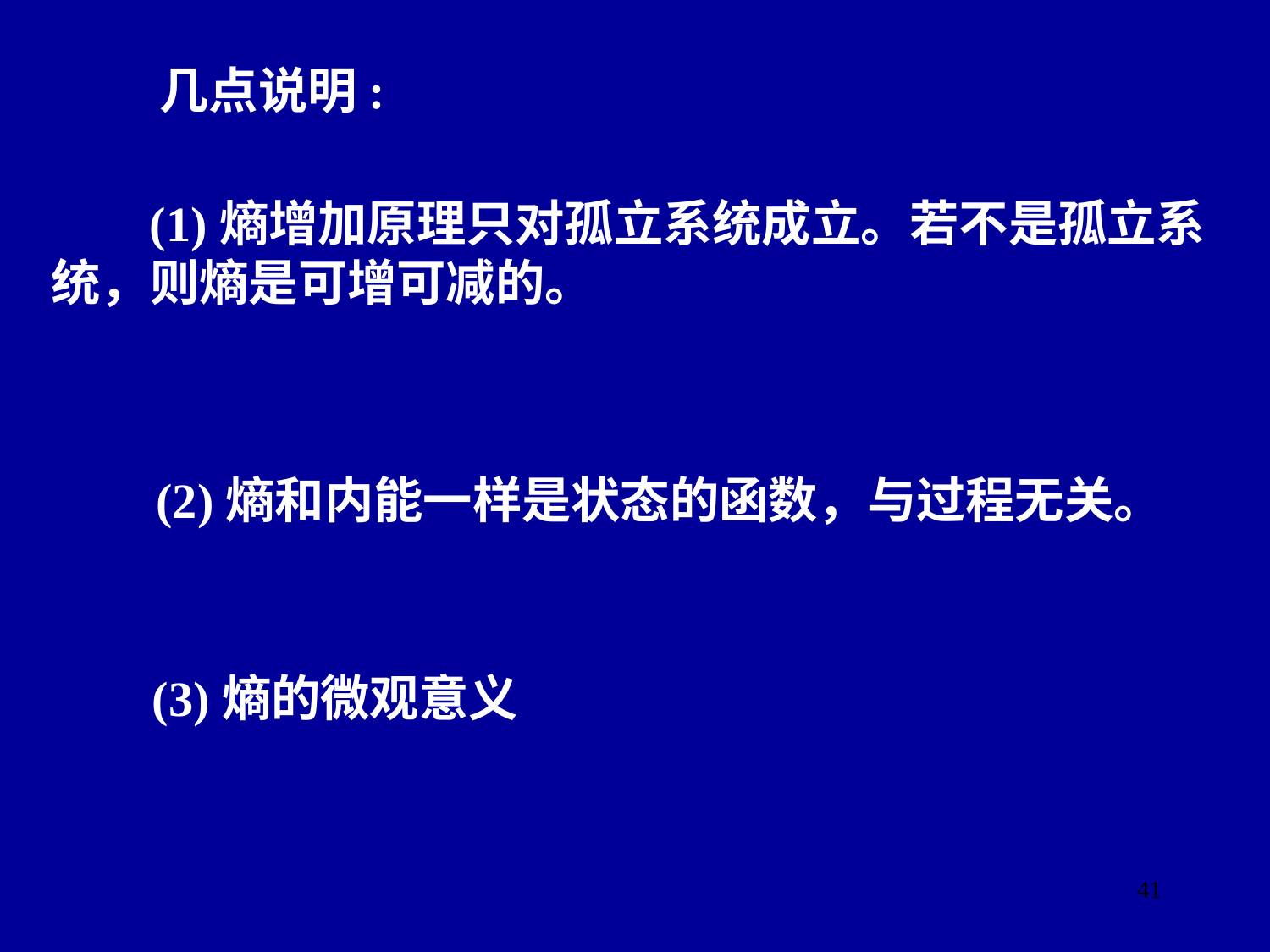

几点说明:
        (1)熵增加原理只对孤立系统成立。若不是孤立系统，则熵是可增可减的。
        (2)熵和内能一样是状态的函数，与过程无关。
(3)熵的微观意义
41